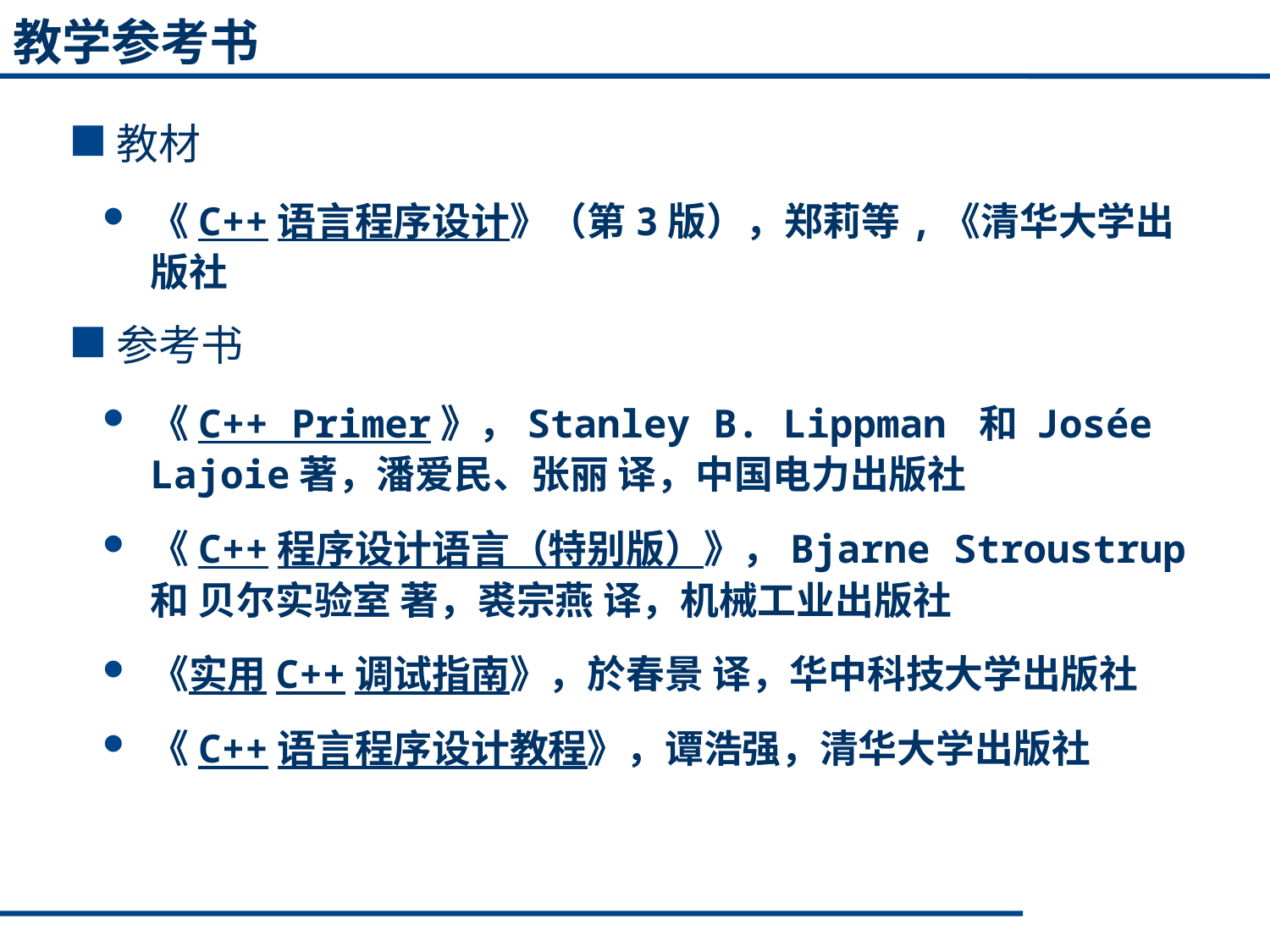

# 教学参考书
教材
《C++语言程序设计》（第3版），郑莉等,《清华大学出版社
参考书
《C++ Primer》，Stanley B. Lippman 和 Josée Lajoie著，潘爱民、张丽 译，中国电力出版社
《C++程序设计语言（特别版）》，Bjarne Stroustrup 和 贝尔实验室 著，裘宗燕 译，机械工业出版社
《实用C++调试指南》，於春景 译，华中科技大学出版社
《C++语言程序设计教程》，谭浩强，清华大学出版社